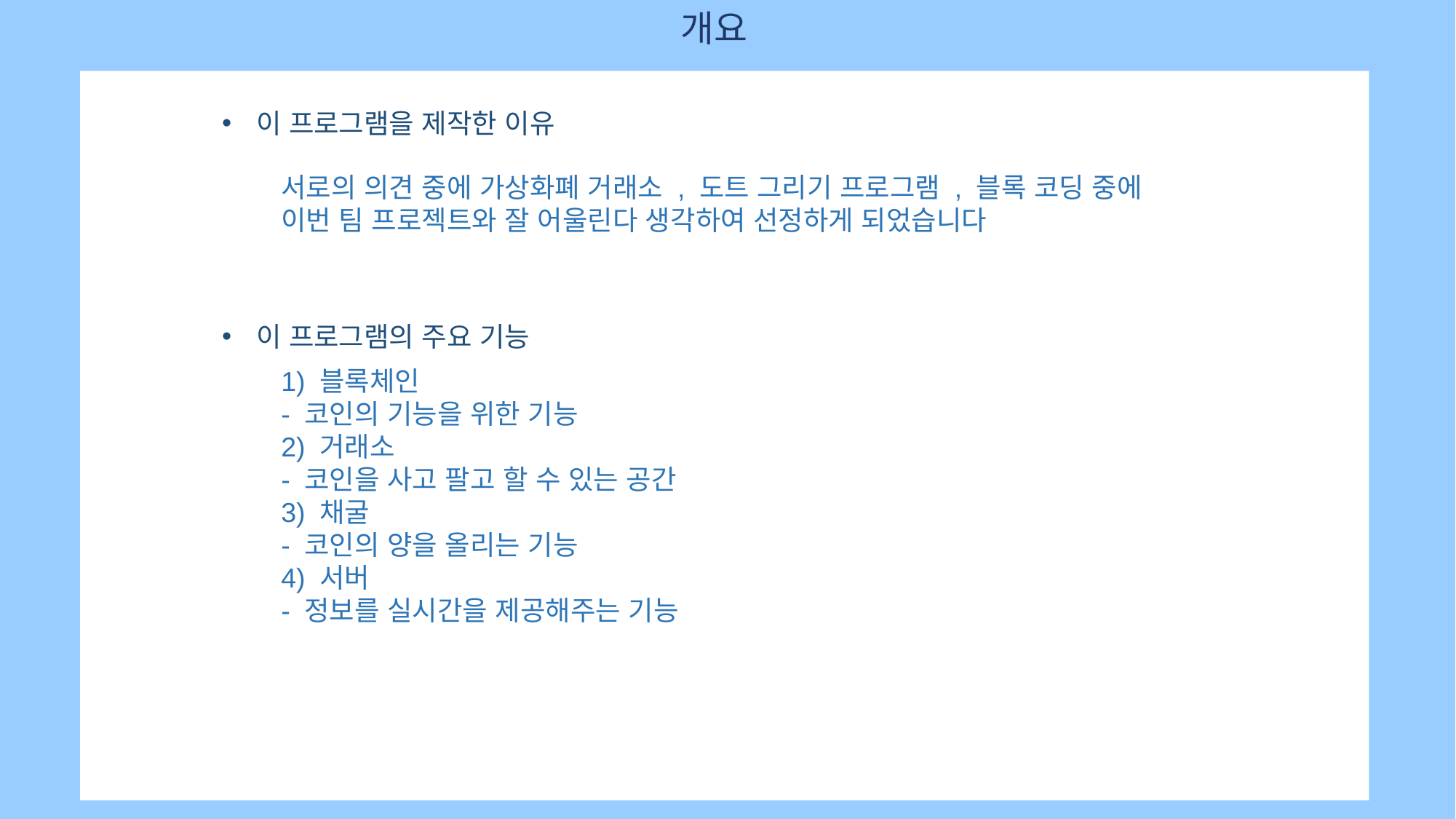

개요

이 프로그램을 제작한 이유
서로의 의견 중에 가상화폐 거래소 , 도트 그리기 프로그램 , 블록 코딩 중에
이번 팀 프로젝트와 잘 어울린다 생각하여 선정하게 되었습니다
이 프로그램의 주요 기능
1) 블록체인
- 코인의 기능을 위한 기능
2) 거래소
- 코인을 사고 팔고 할 수 있는 공간
3) 채굴
- 코인의 양을 올리는 기능
4) 서버
- 정보를 실시간을 제공해주는 기능